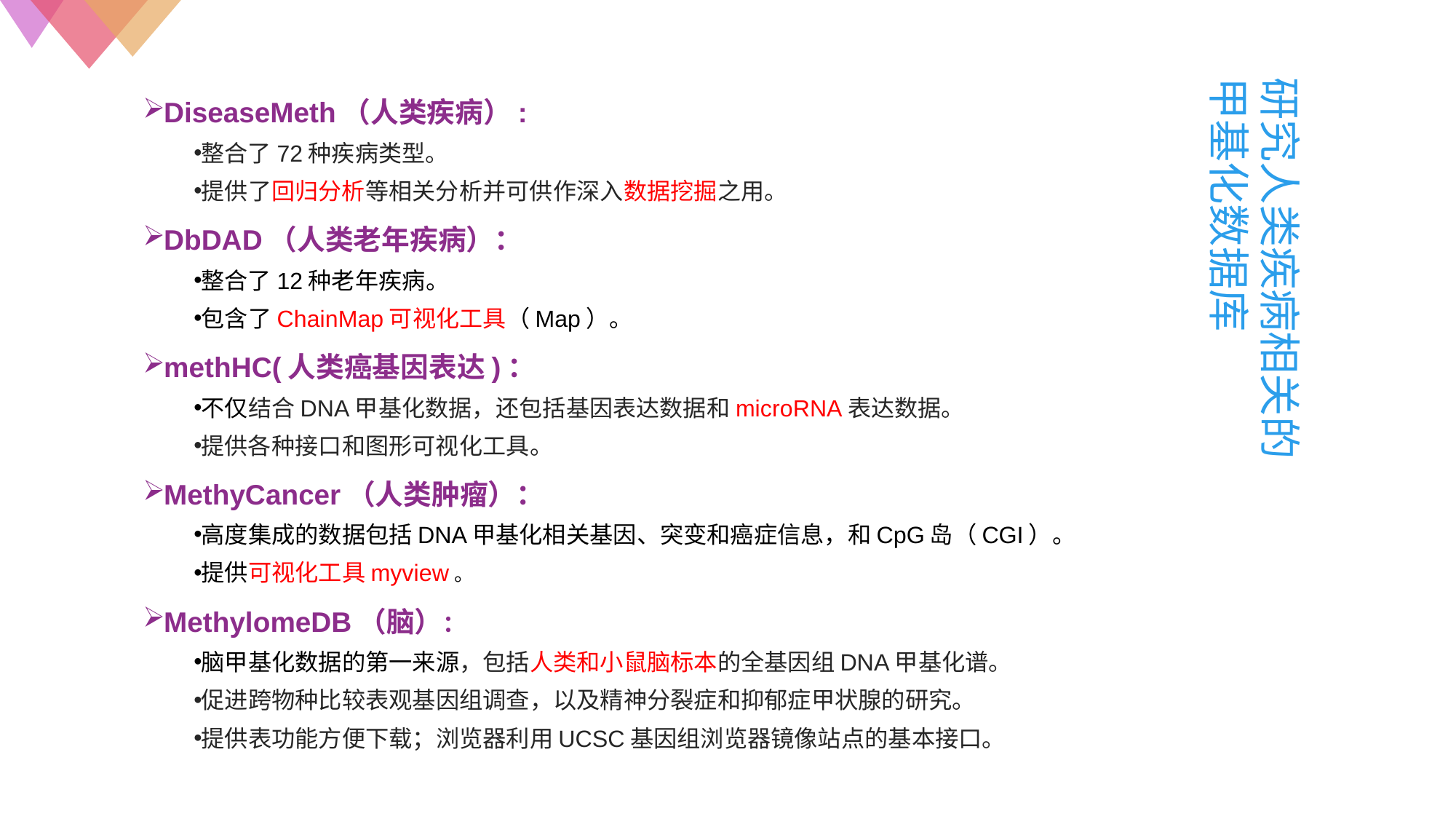

研究人类疾病相关的甲基化数据库

DiseaseMeth（人类疾病）:
整合了72种疾病类型。
提供了回归分析等相关分析并可供作深入数据挖掘之用。
DbDAD（人类老年疾病）：
整合了12种老年疾病。
包含了ChainMap可视化工具（Map）。
methHC(人类癌基因表达)：
不仅结合DNA甲基化数据，还包括基因表达数据和microRNA表达数据。
提供各种接口和图形可视化工具。
MethyCancer（人类肿瘤）：
高度集成的数据包括DNA甲基化相关基因、突变和癌症信息，和CpG岛（CGI）。
提供可视化工具myview。
MethylomeDB（脑）：
脑甲基化数据的第一来源，包括人类和小鼠脑标本的全基因组DNA甲基化谱。
促进跨物种比较表观基因组调查，以及精神分裂症和抑郁症甲状腺的研究。
提供表功能方便下载；浏览器利用UCSC基因组浏览器镜像站点的基本接口。